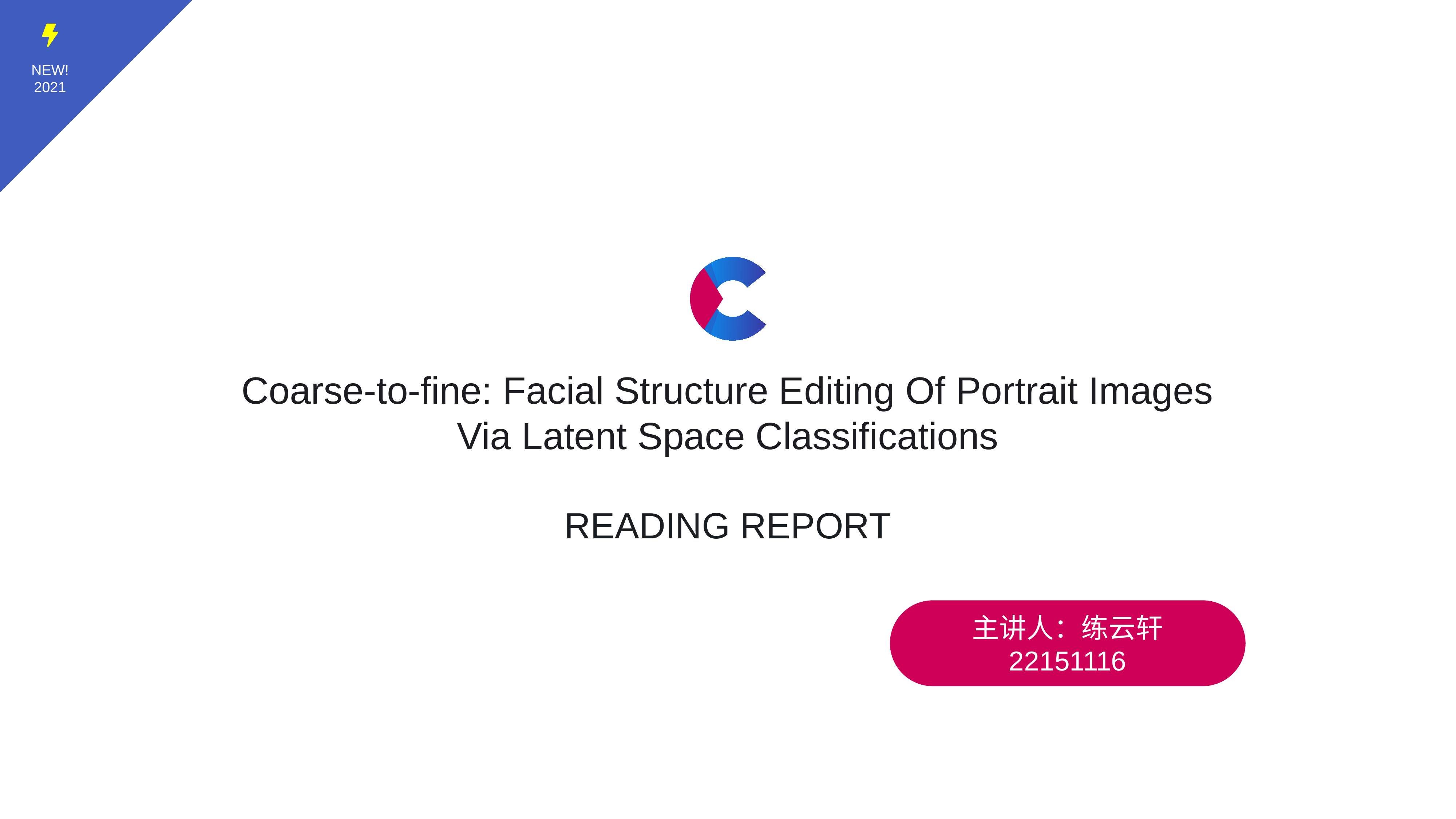

NEW!
2021

Coarse-to-fine: Facial Structure Editing Of Portrait Images Via Latent Space Classifications

READING Report

主讲人：练云轩 22151116